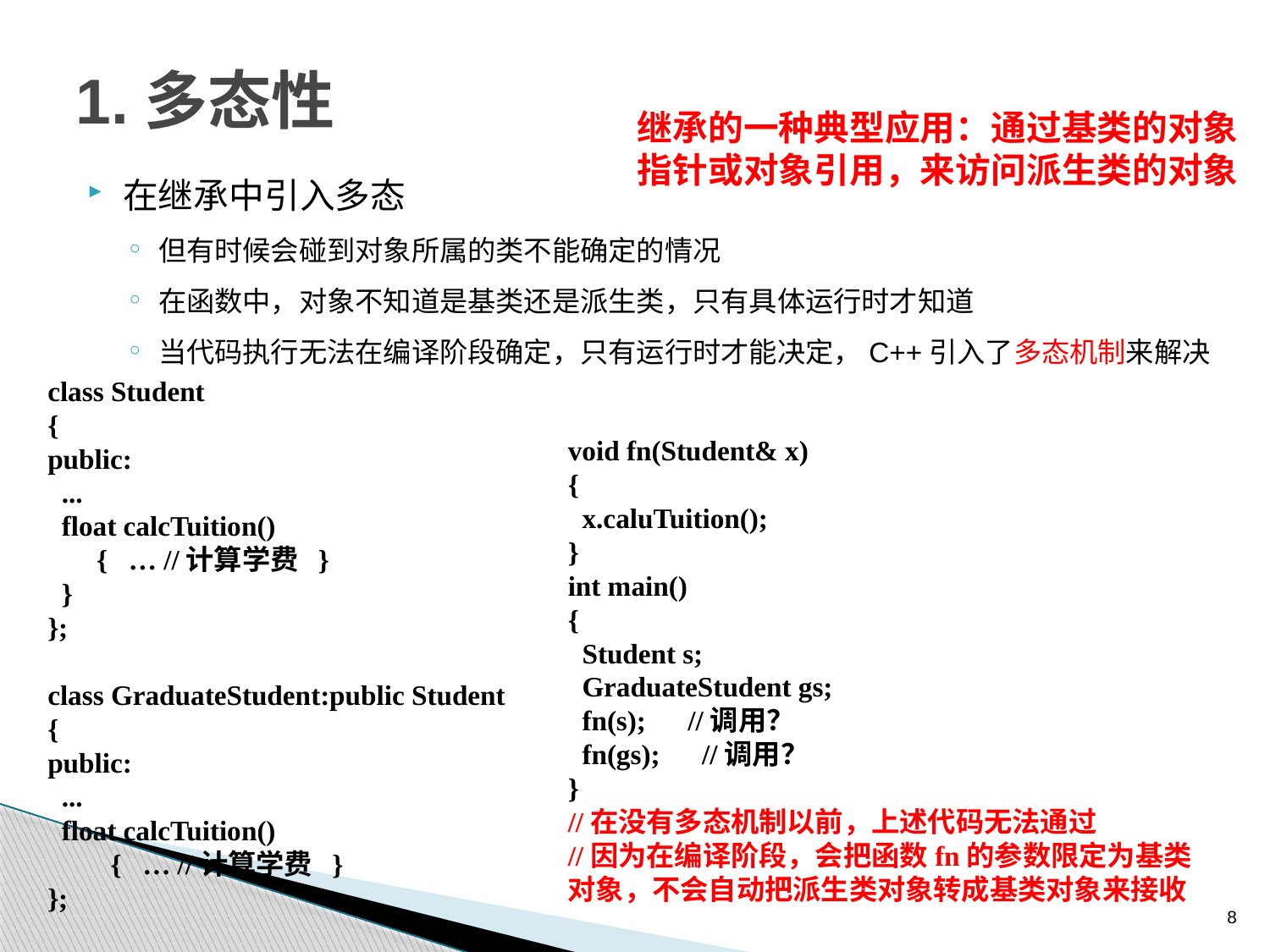

# 1.多态性
继承的一种典型应用：通过基类的对象指针或对象引用，来访问派生类的对象
在继承中引入多态
但有时候会碰到对象所属的类不能确定的情况
在函数中，对象不知道是基类还是派生类，只有具体运行时才知道
当代码执行无法在编译阶段确定，只有运行时才能决定，C++引入了多态机制来解决

class Student
{
public:
  ...
  float calcTuition()
       {   … //计算学费  }
  }
};

class GraduateStudent:public Student
{
public:
  ...
  float calcTuition()
         {   … //计算学费  }
};
void fn(Student& x)
{
  x.caluTuition();
}
int main()
{
  Student s;
  GraduateStudent gs;
  fn(s);      //调用？
  fn(gs);      //调用？
}
//在没有多态机制以前，上述代码无法通过
//因为在编译阶段，会把函数fn的参数限定为基类对象，不会自动把派生类对象转成基类对象来接收
8